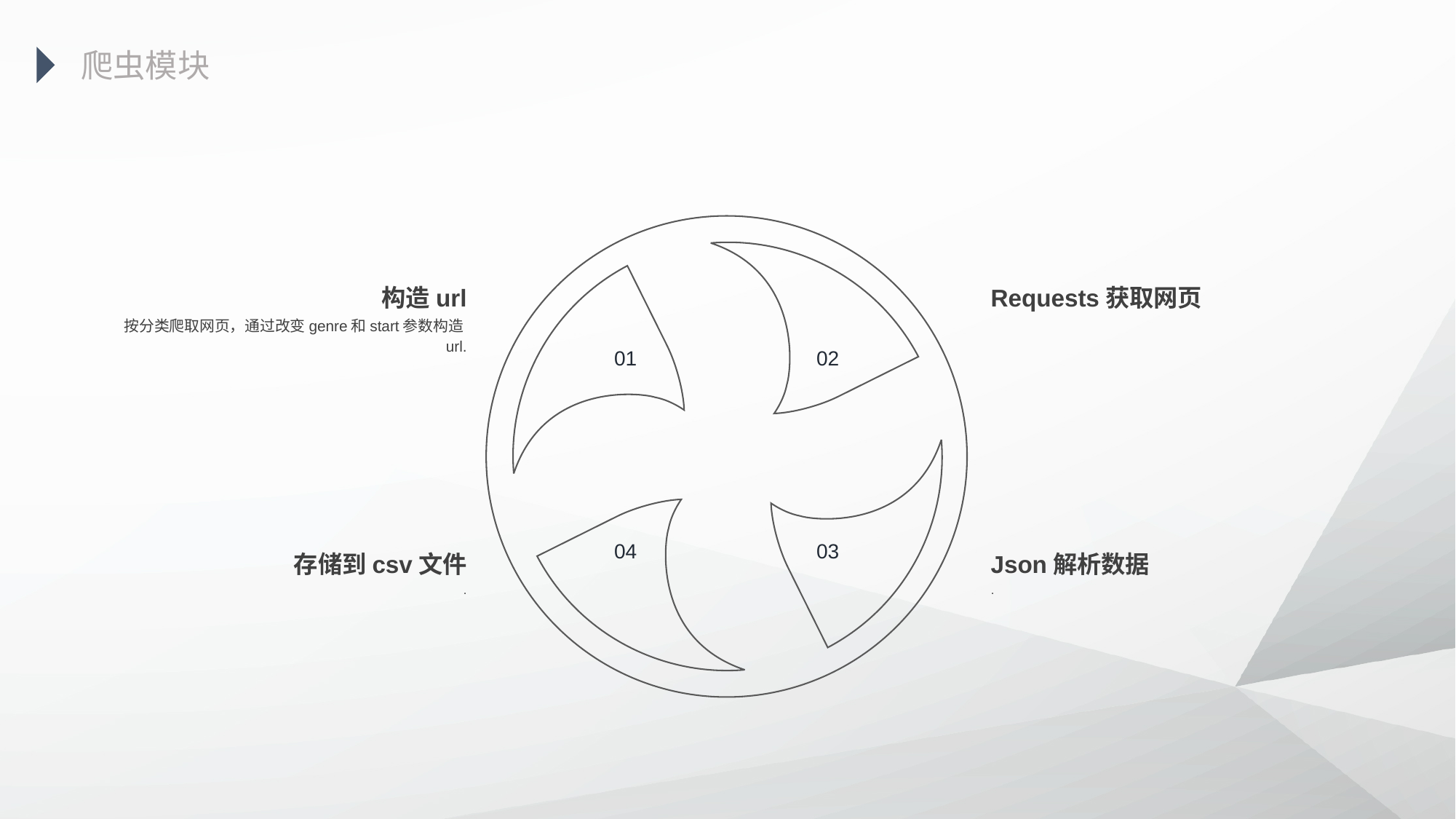

爬虫模块

01
02
04
03
构造url
按分类爬取网页，通过改变genre和start参数构造url.
Requests获取网页

存储到csv文件
.
Json解析数据
.